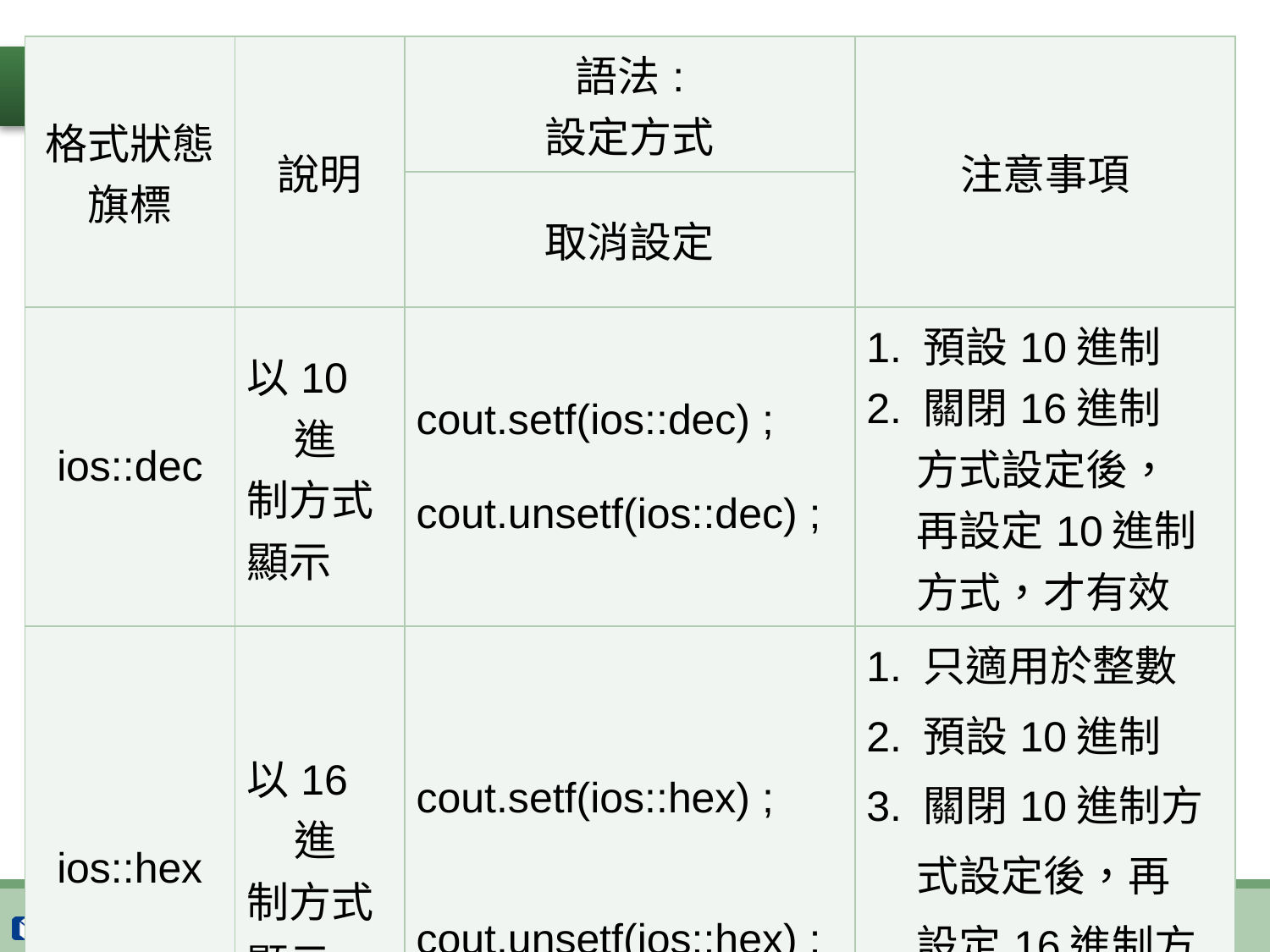

#
| 格式狀態 旗標 | 說明 | 語法: 設定方式 | 注意事項 |
| --- | --- | --- | --- |
|  |  | 取消設定 |  |
| ios::dec | 以10進 制方式 顯示 | cout.setf(ios::dec) ; cout.unsetf(ios::dec) ; | 1. 預設10進制 2. 關閉16進制 方式設定後， 再設定10進制 方式，才有效 |
| ios::hex | 以16進 制方式 顯示 | cout.setf(ios::hex) ; cout.unsetf(ios::hex) ; | 1. 只適用於整數 2. 預設10進制 3. 關閉10進制方 式設定後，再 設定16進制方式 ，才有效 |